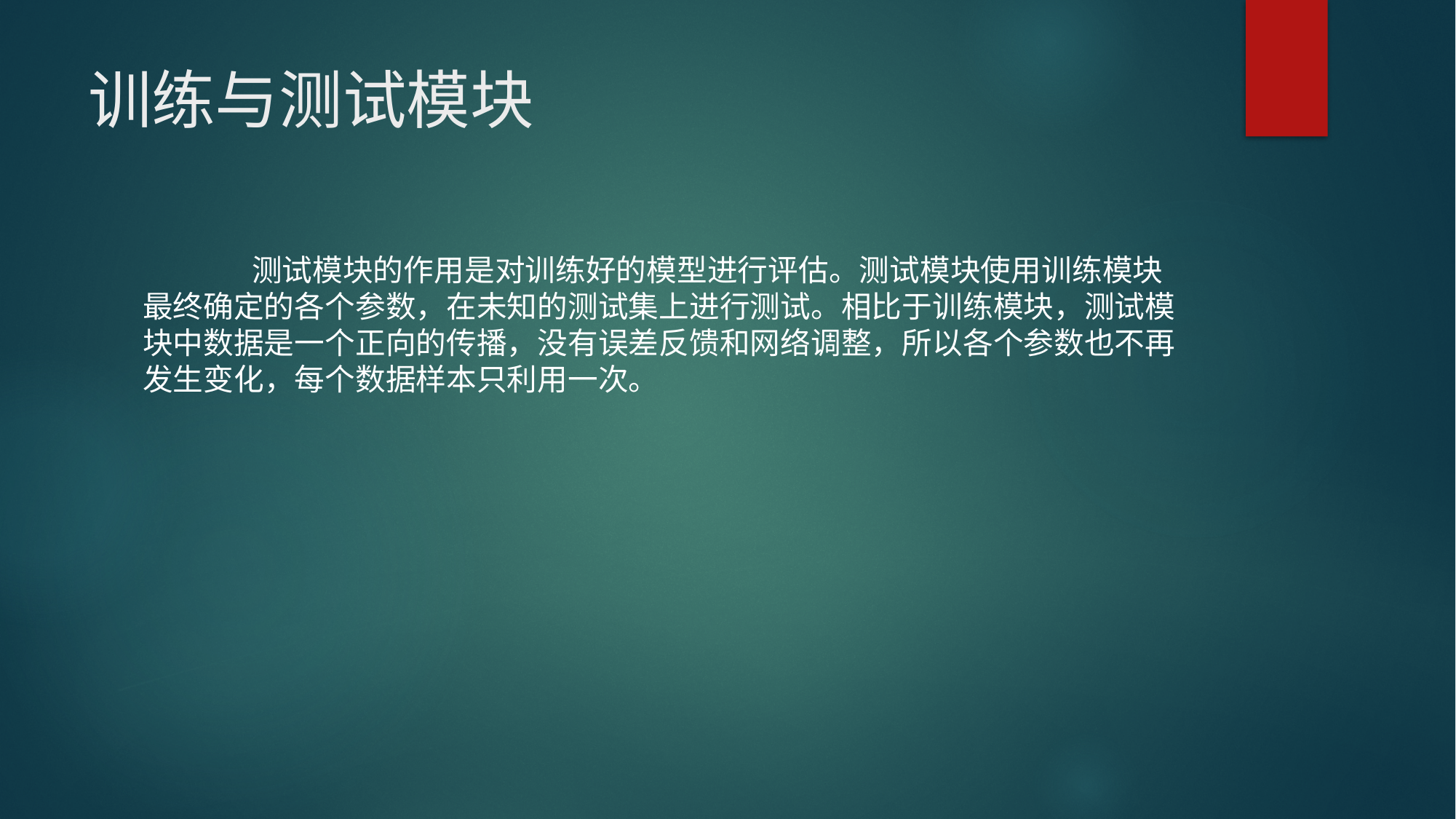

# 训练与测试模块
	测试模块的作用是对训练好的模型进行评估。测试模块使用训练模块最终确定的各个参数，在未知的测试集上进行测试。相比于训练模块，测试模块中数据是一个正向的传播，没有误差反馈和网络调整，所以各个参数也不再发生变化，每个数据样本只利用一次。